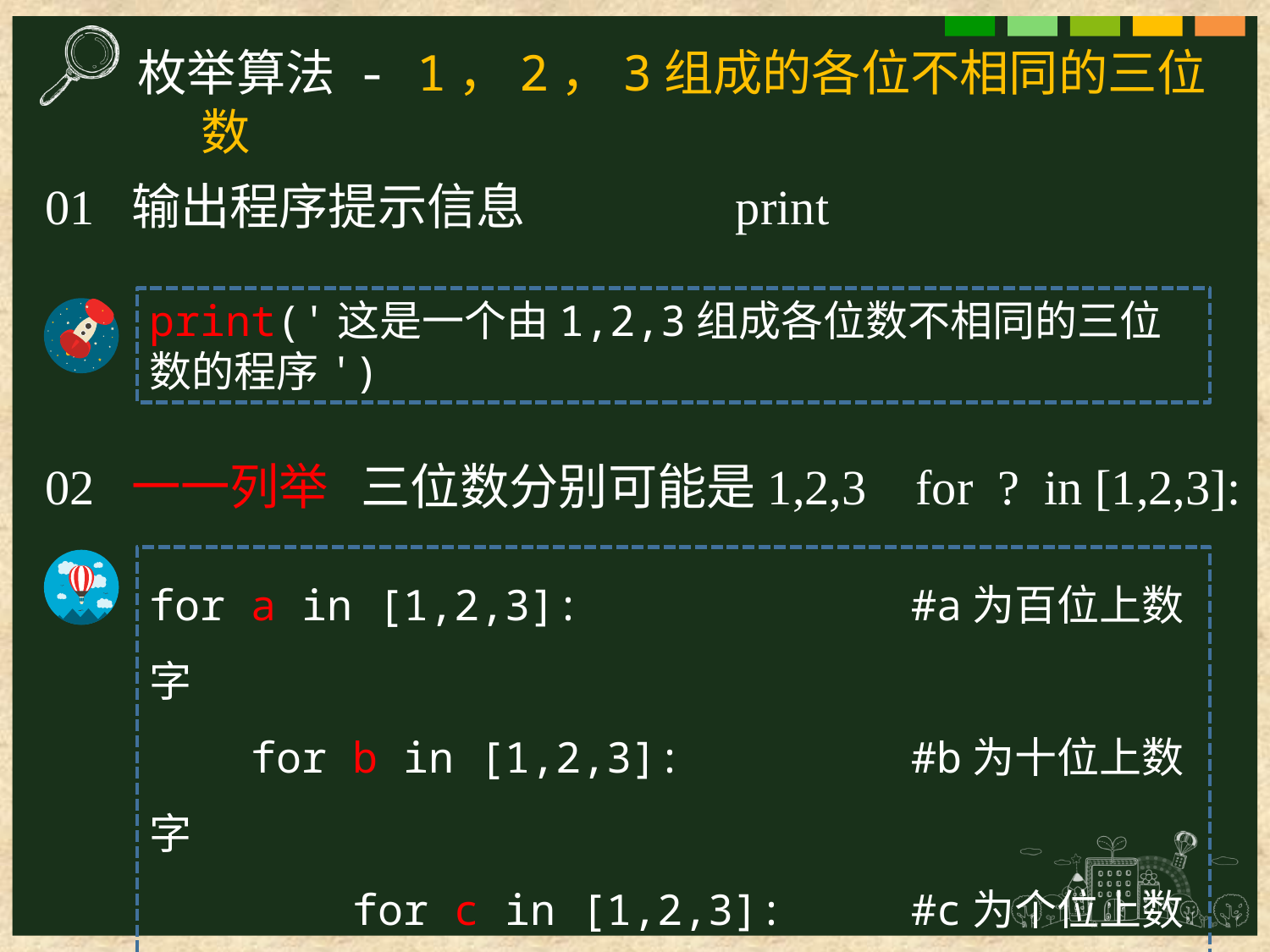

枚举算法 - 1，2，3组成的各位不相同的三位数
01  输出程序提示信息                  print
print('这是一个由1,2,3组成各位数不相同的三位数的程序')

02  一一列举   三位数分别可能是1,2,3    for  ?  in [1,2,3]:
for a in [1,2,3]:             #a为百位上数字
    for b in [1,2,3]:         #b为十位上数字
        for c in [1,2,3]:     #c为个位上数字